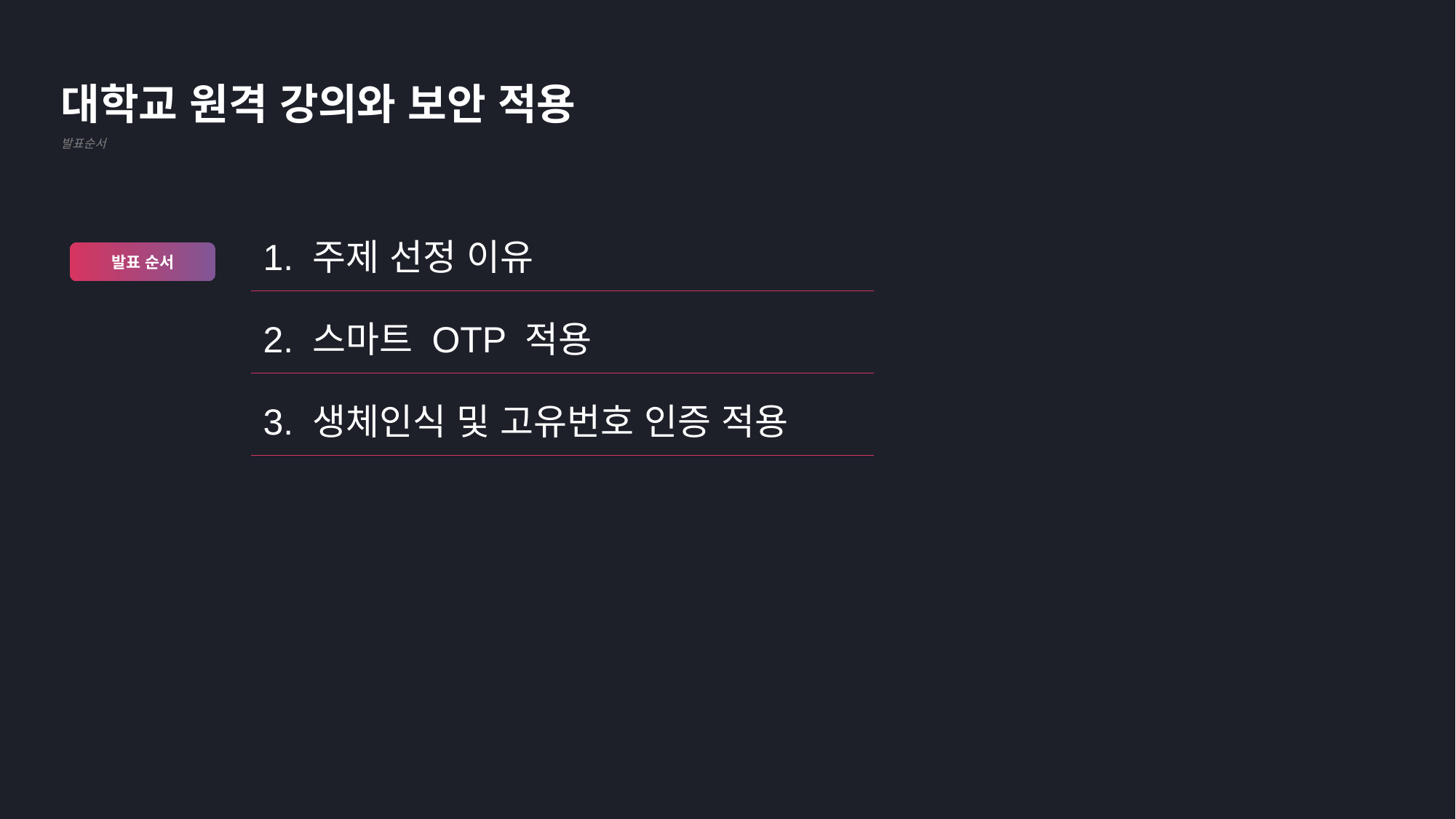

대학교 원격 강의와 보안 적용
발표순서
1. 주제 선정 이유
발표 순서
2. 스마트 OTP 적용
3. 생체인식 및 고유번호 인증 적용